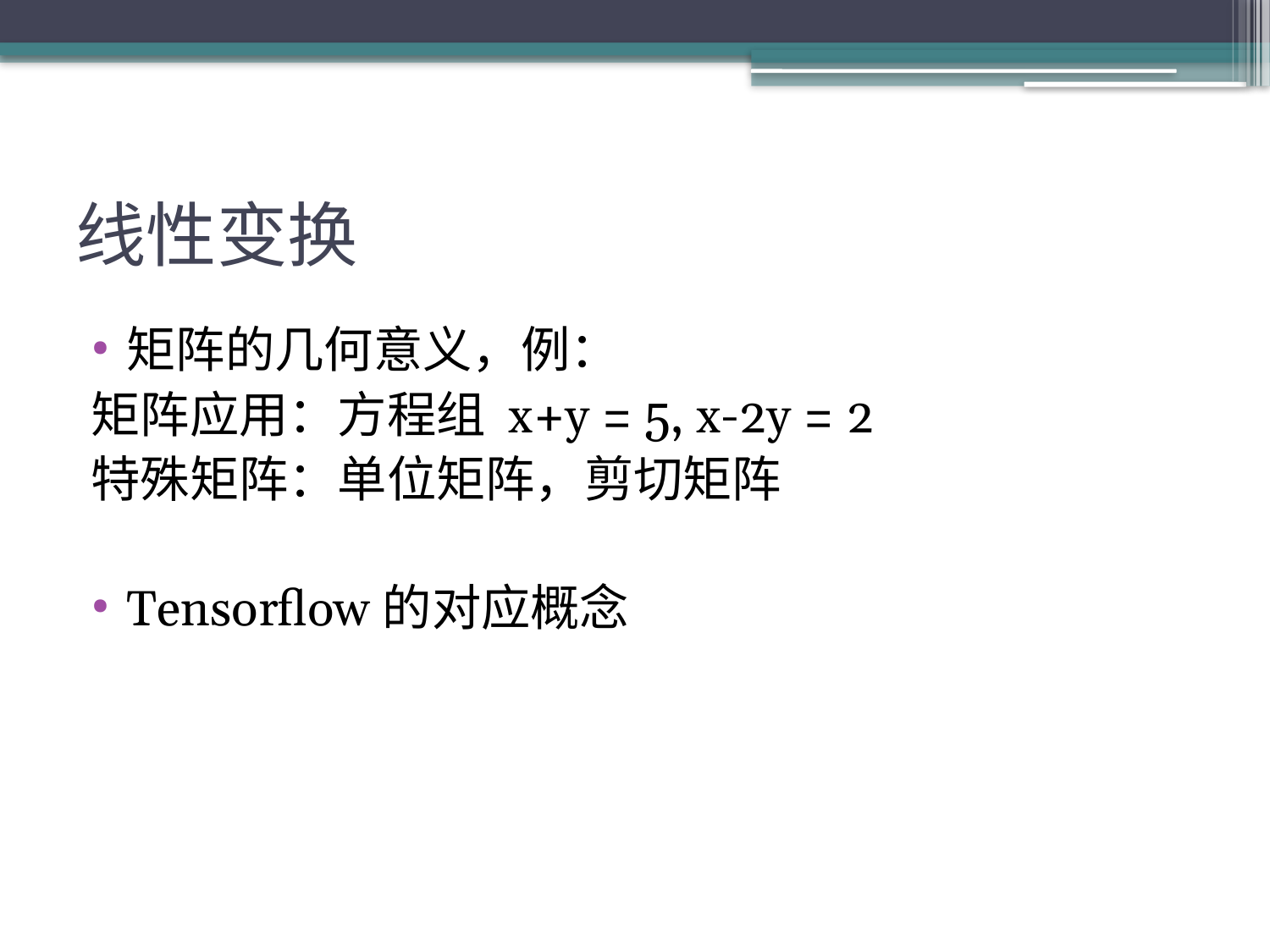

# 线性变换
矩阵的几何意义，例：
矩阵应用：方程组 x+y = 5, x-2y = 2
特殊矩阵：单位矩阵，剪切矩阵

Tensorflow的对应概念